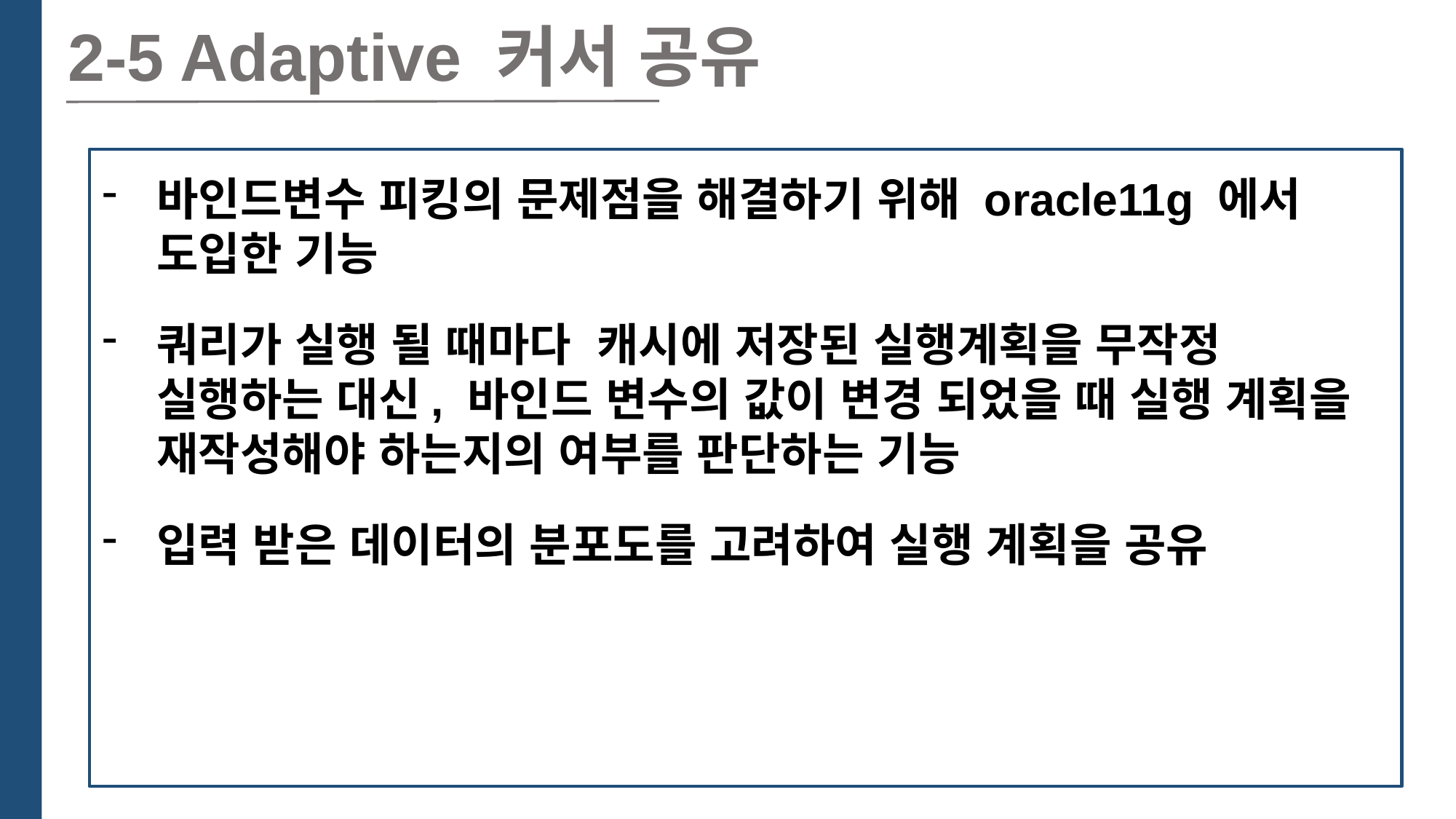

2-5 Adaptive 커서 공유
바인드변수 피킹의 문제점을 해결하기 위해 oracle11g 에서 도입한 기능
쿼리가 실행 될 때마다  캐시에 저장된 실행계획을 무작정 실행하는 대신, 바인드 변수의 값이 변경 되었을 때 실행 계획을 재작성해야 하는지의 여부를 판단하는 기능
입력 받은 데이터의 분포도를 고려하여 실행 계획을 공유